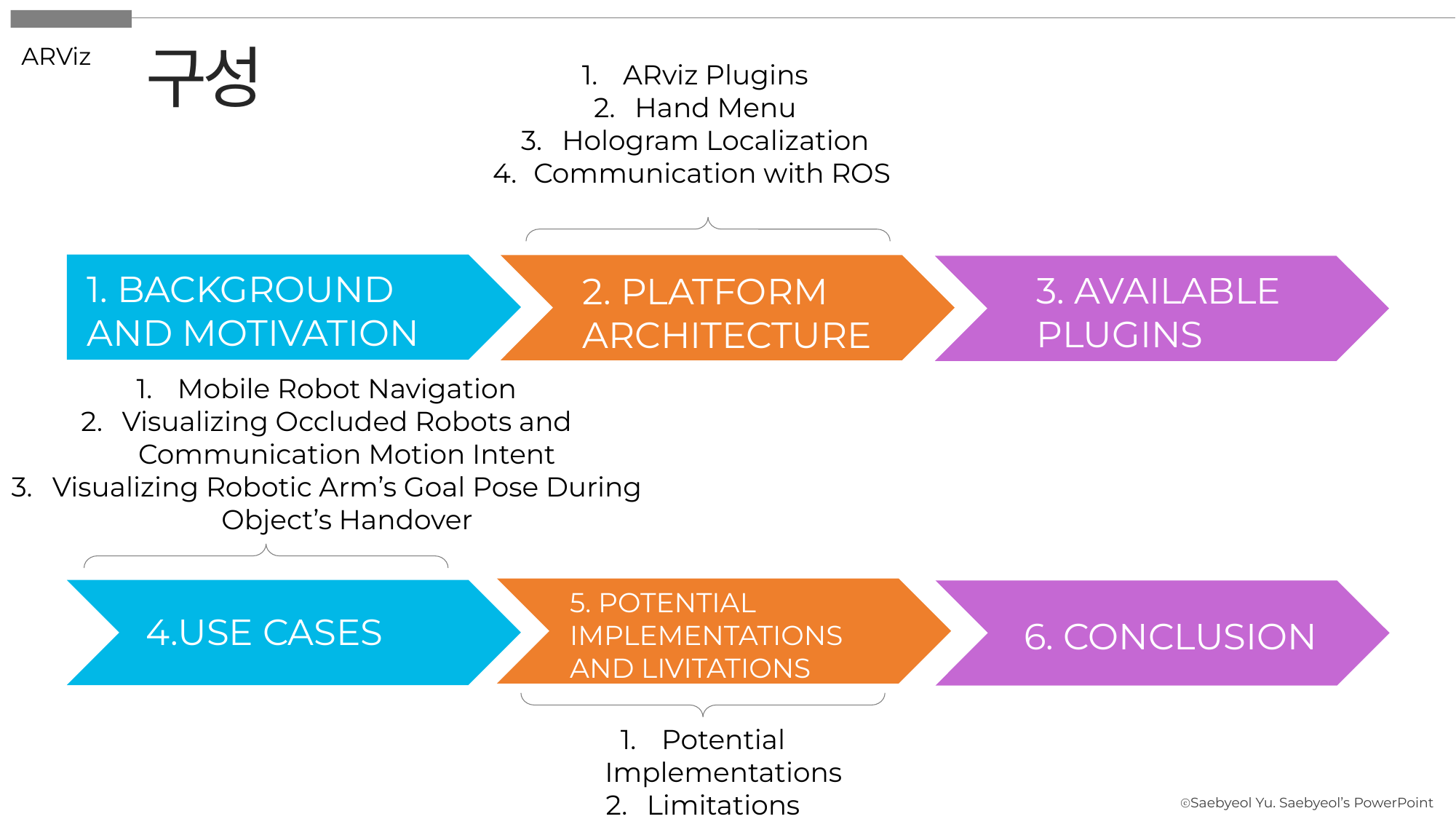

구성
ARViz

ARviz Plugins
Hand Menu
Hologram Localization
Communication with ROS

1. BACKGROUND AND MOTIVATION
3. AVAILABLE PLUGINS
2. PLATFORM ARCHITECTURE
Mobile Robot Navigation
Visualizing Occluded Robots and Communication Motion Intent
Visualizing Robotic Arm’s Goal Pose During Object’s Handover

5. POTENTIAL IMPLEMENTATIONS AND LIVITATIONS

4.USE CASES
6. CONCLUSION
Potential Implementations
Limitations